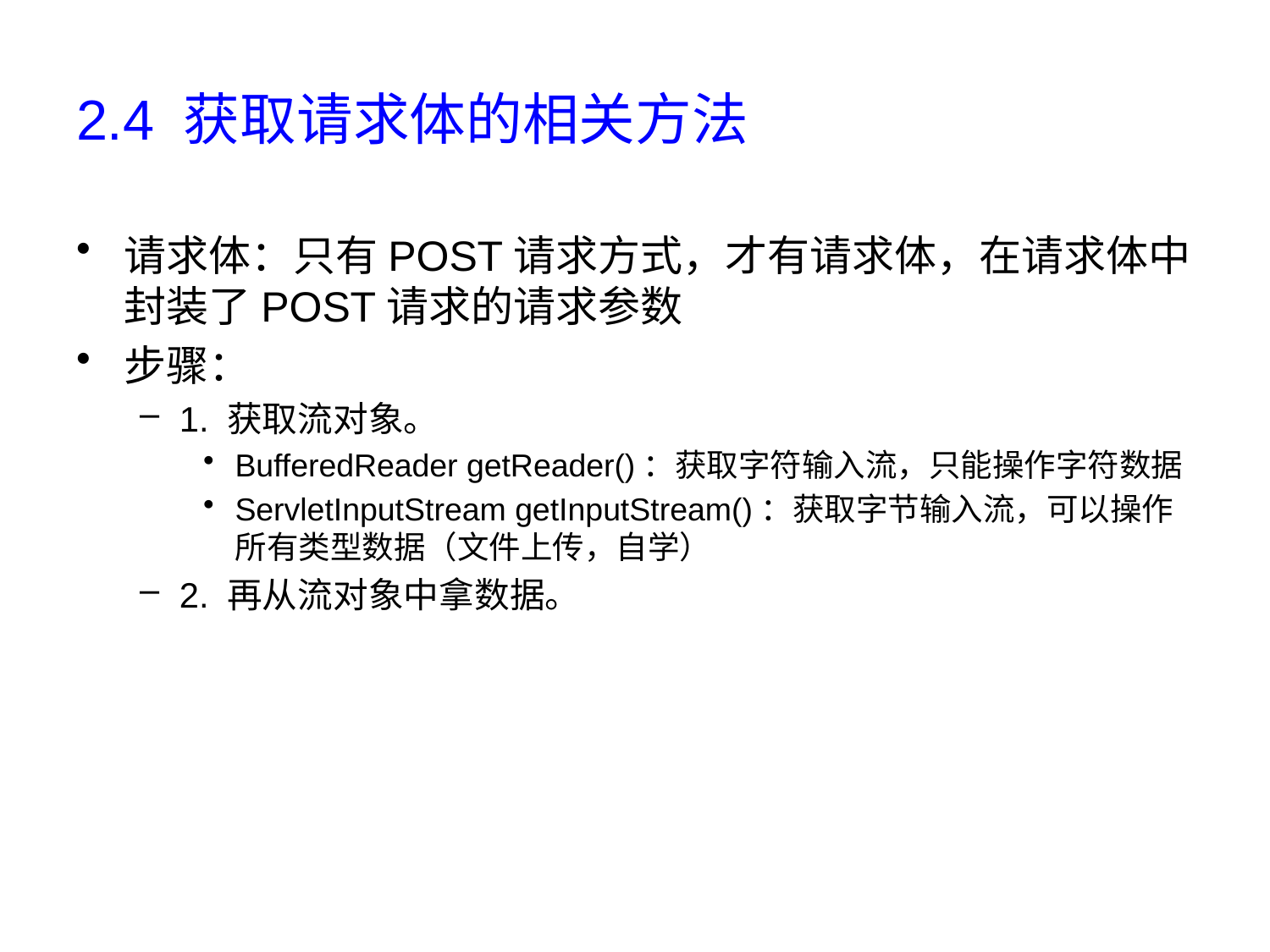

# 2.4 获取请求体的相关方法
请求体：只有POST请求方式，才有请求体，在请求体中封装了POST请求的请求参数
步骤：
1. 获取流对象。
BufferedReader getReader()：获取字符输入流，只能操作字符数据
ServletInputStream getInputStream()：获取字节输入流，可以操作所有类型数据（文件上传，自学）
2. 再从流对象中拿数据。